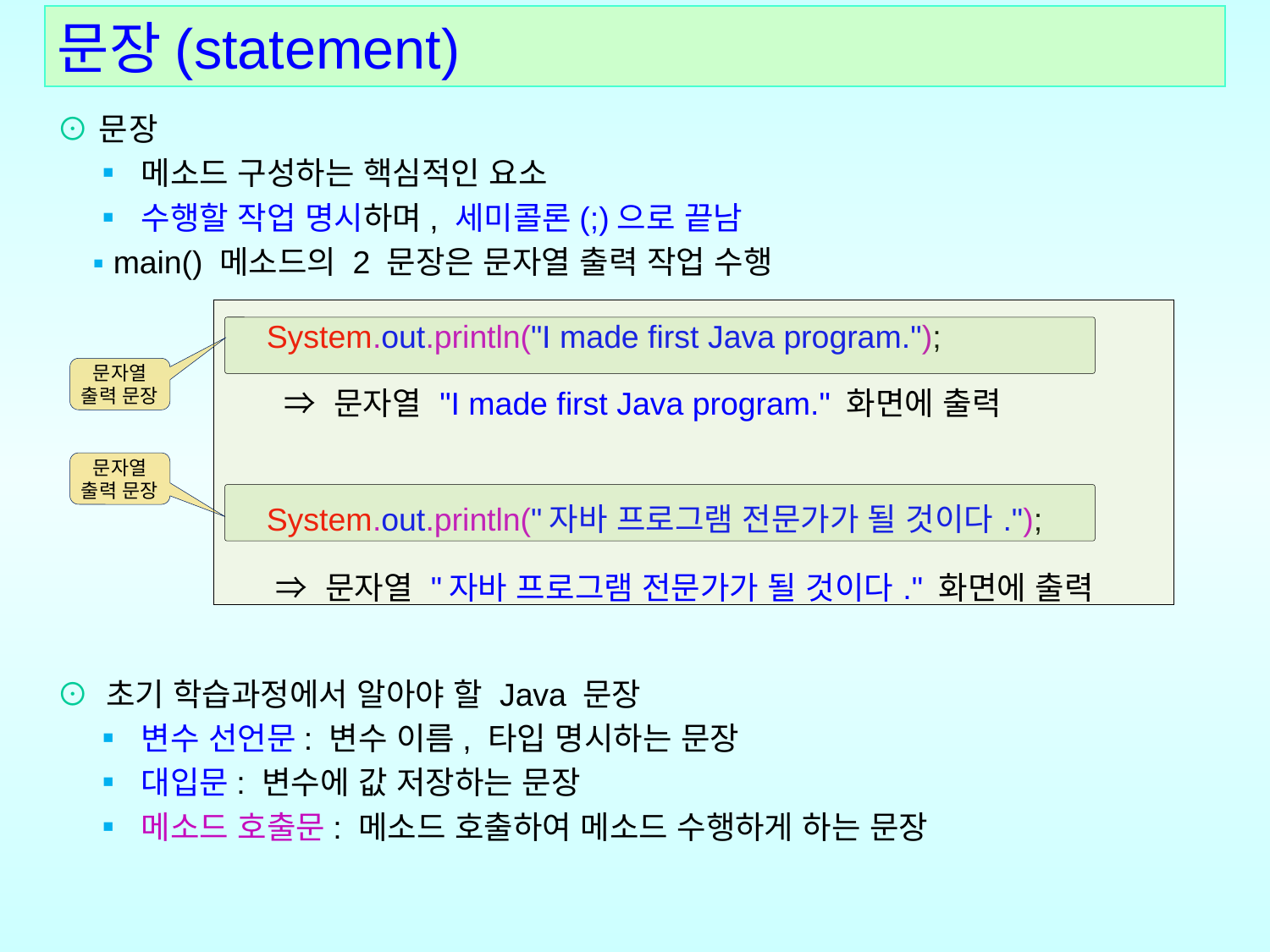

문장(statement)
⊙문장
    ▪ 메소드 구성하는 핵심적인 요소
    ▪ 수행할 작업 명시하며, 세미콜론(;)으로 끝남
    ▪ main() 메소드의 2 문장은 문자열 출력 작업 수행
| System.out.println("I made first Java program."); ⇒ 문자열 "I made first Java program." 화면에 출력 System.out.println("자바 프로그램 전문가가 될 것이다."); ⇒ 문자열 "자바 프로그램 전문가가 될 것이다." 화면에 출력 |
| --- |

문자열 출력 문장
문자열 출력 문장

⊙ 초기 학습과정에서 알아야 할 Java 문장
    ▪ 변수 선언문: 변수 이름, 타입 명시하는 문장
    ▪ 대입문: 변수에 값 저장하는 문장
    ▪ 메소드 호출문: 메소드 호출하여 메소드 수행하게 하는 문장